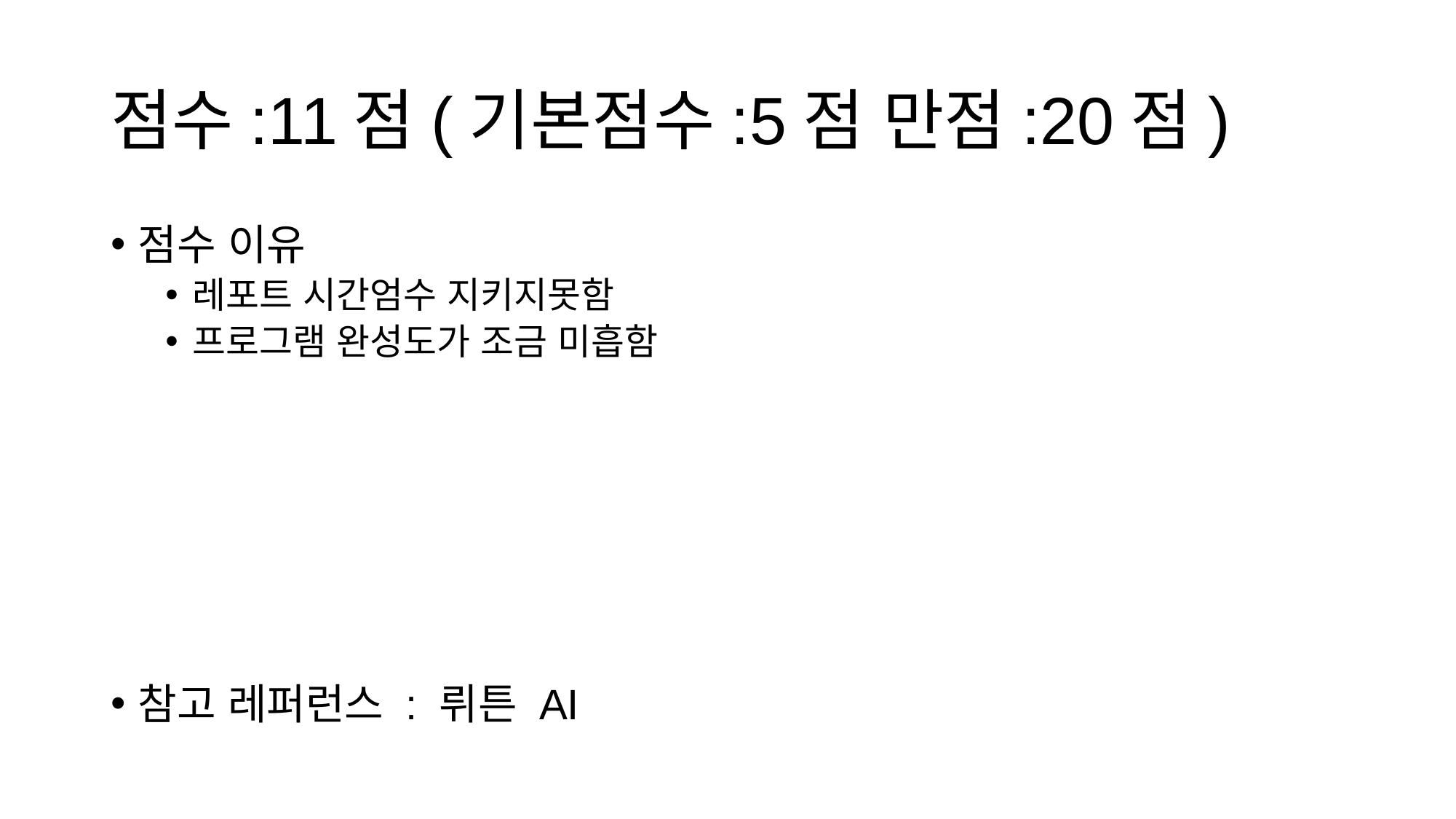

# 점수:11점(기본점수:5점 만점:20점)
점수 이유
레포트 시간엄수 지키지못함
프로그램 완성도가 조금 미흡함

참고 레퍼런스 : 뤼튼 AI